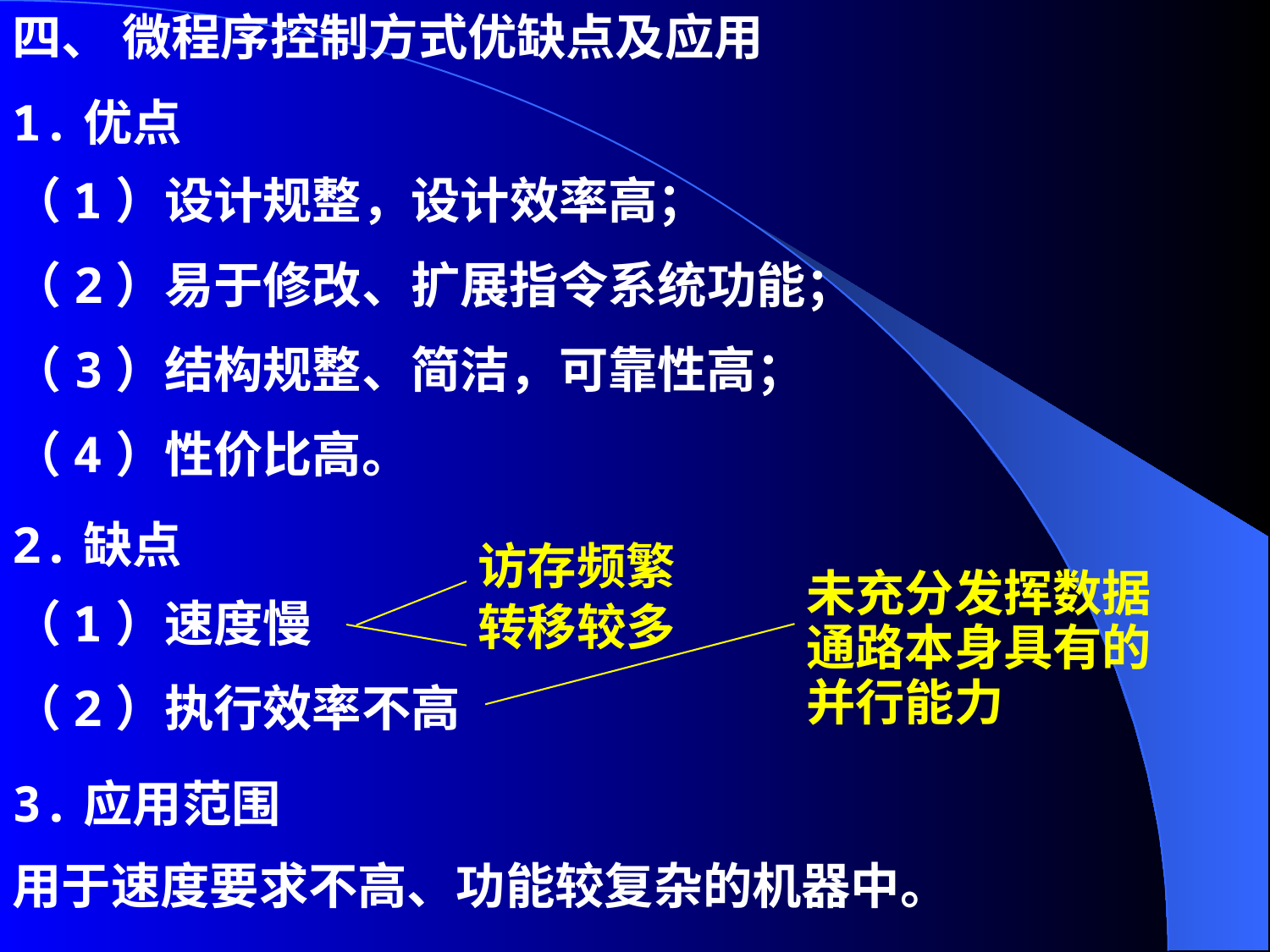

四、 微程序控制方式优缺点及应用
1.优点
（1）设计规整，设计效率高；
（2）易于修改、扩展指令系统功能；
（3）结构规整、简洁，可靠性高；
（4）性价比高。
2.缺点
访存频繁
转移较多

未充分发挥数据
通路本身具有的
并行能力
（1）速度慢

（2）执行效率不高
3.应用范围
用于速度要求不高、功能较复杂的机器中。